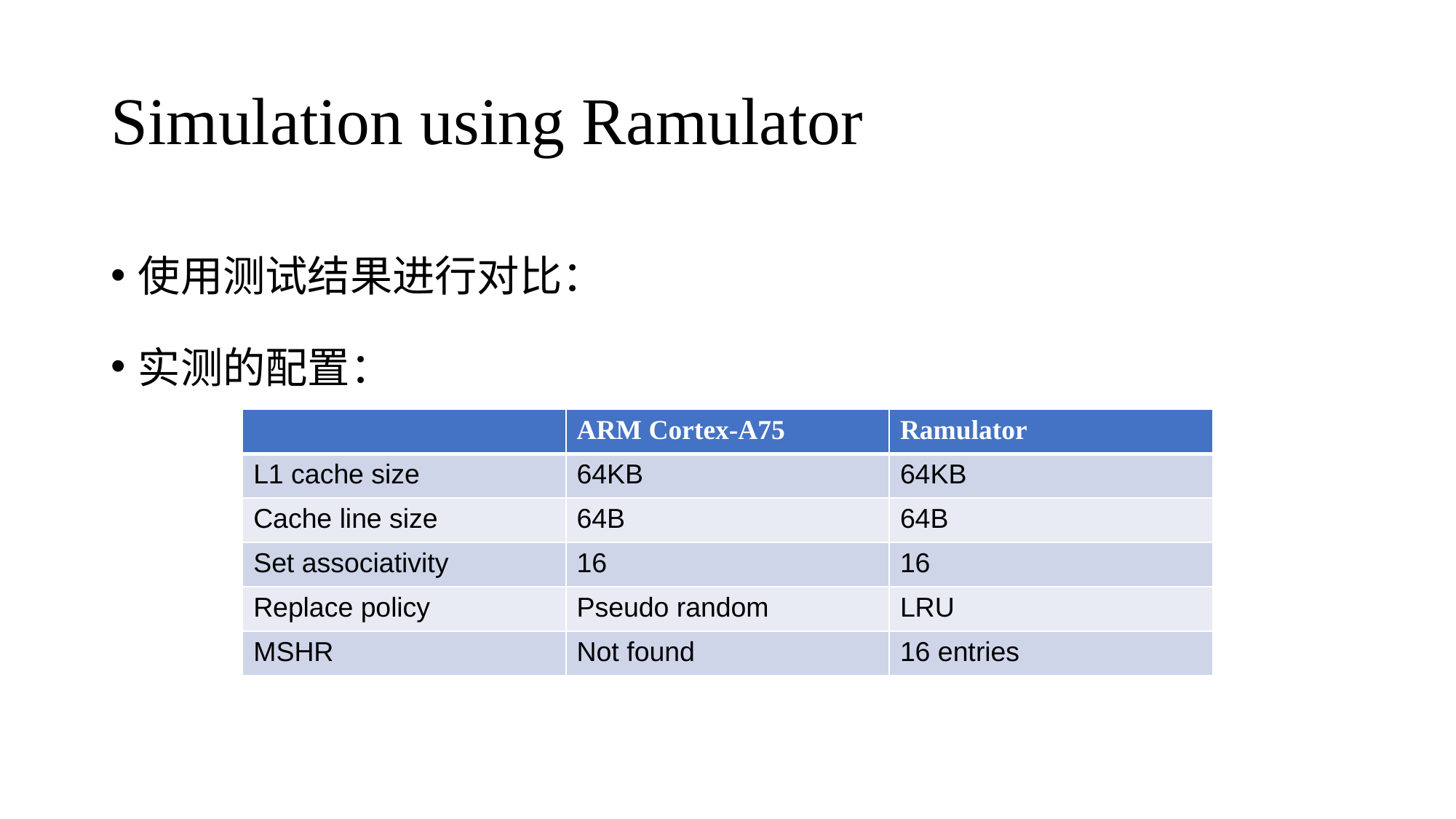

# Simulation using Ramulator
使用测试结果进行对比：
实测的配置：

|  | ARM Cortex-A75 | Ramulator |
| --- | --- | --- |
| L1 cache size | 64KB | 64KB |
| Cache line size | 64B | 64B |
| Set associativity | 16 | 16 |
| Replace policy | Pseudo random | LRU |
| MSHR | Not found | 16 entries |